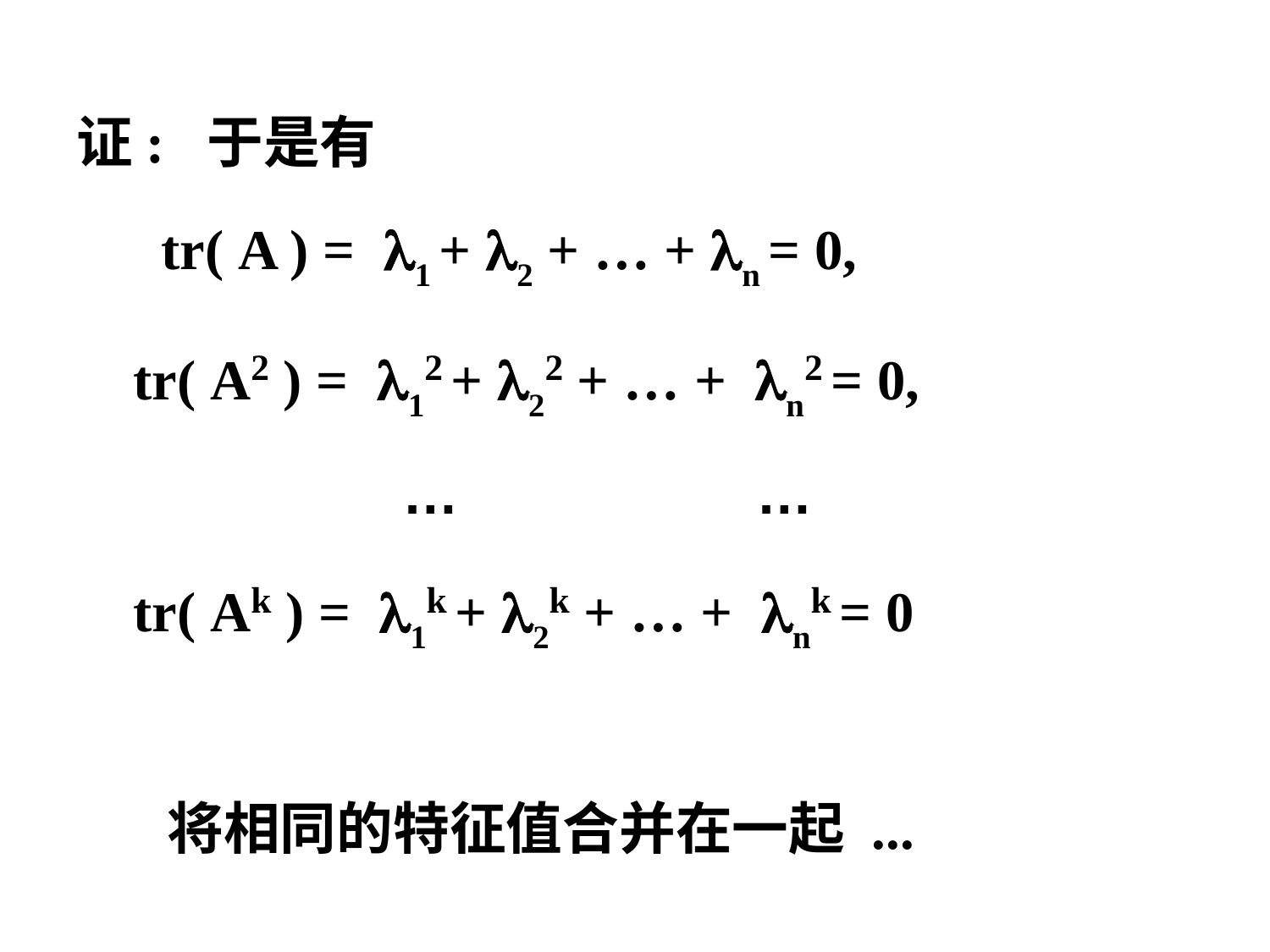

证:  于是有
      tr( A ) =  λ1 + λ2 + … + λn = 0,
    tr( A2 ) =  λ12 + λ22 + … +  λn2 = 0,
                       …                     …
    tr( Ak ) =  λ1k + λ2k + … +  λnk = 0

      将相同的特征值合并在一起 ...